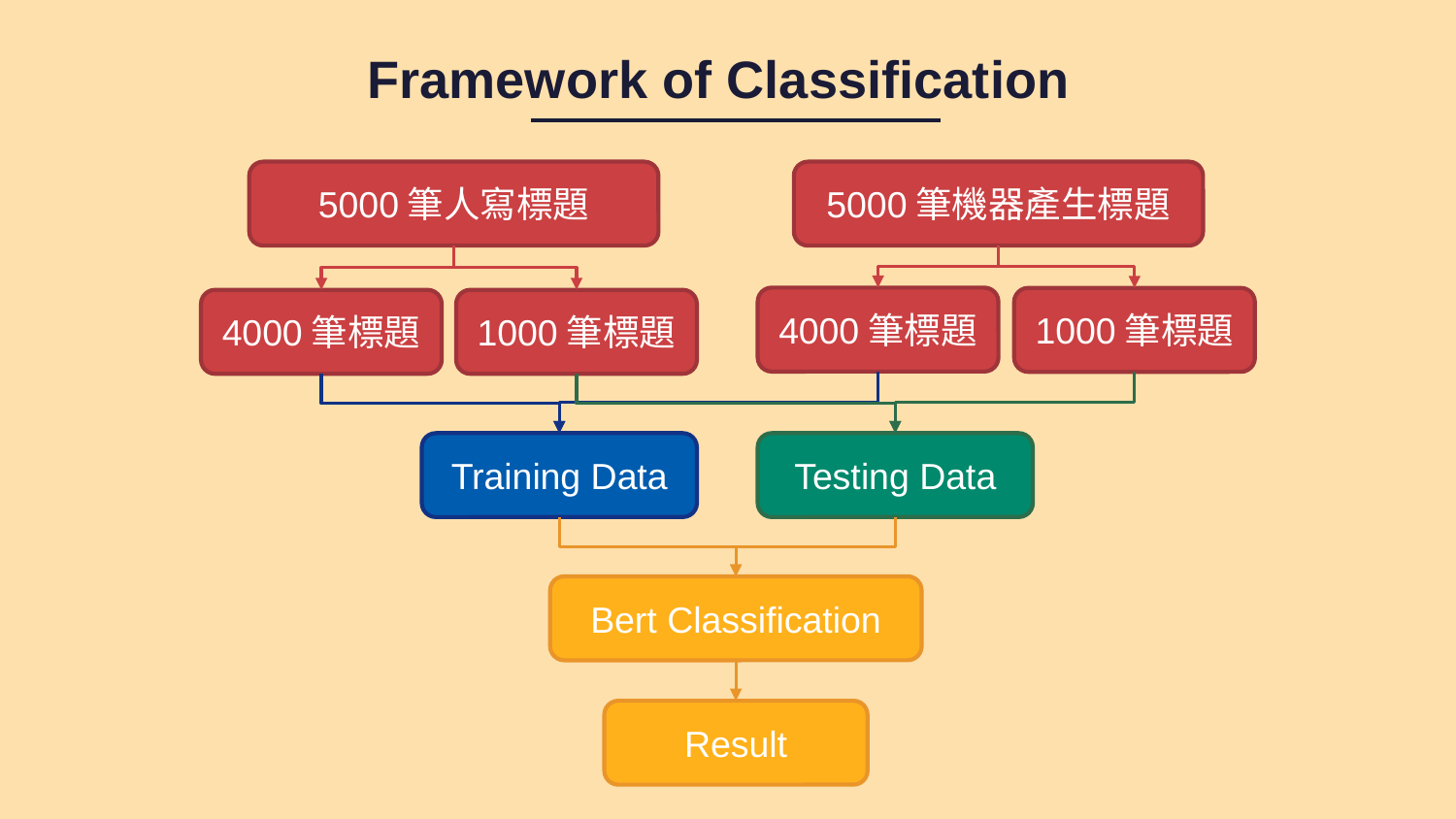

Framework of Classification
5000筆人寫標題
5000筆機器產生標題
4000筆標題
1000筆標題
4000筆標題
1000筆標題
Training Data
Testing Data
Bert Classification
Result